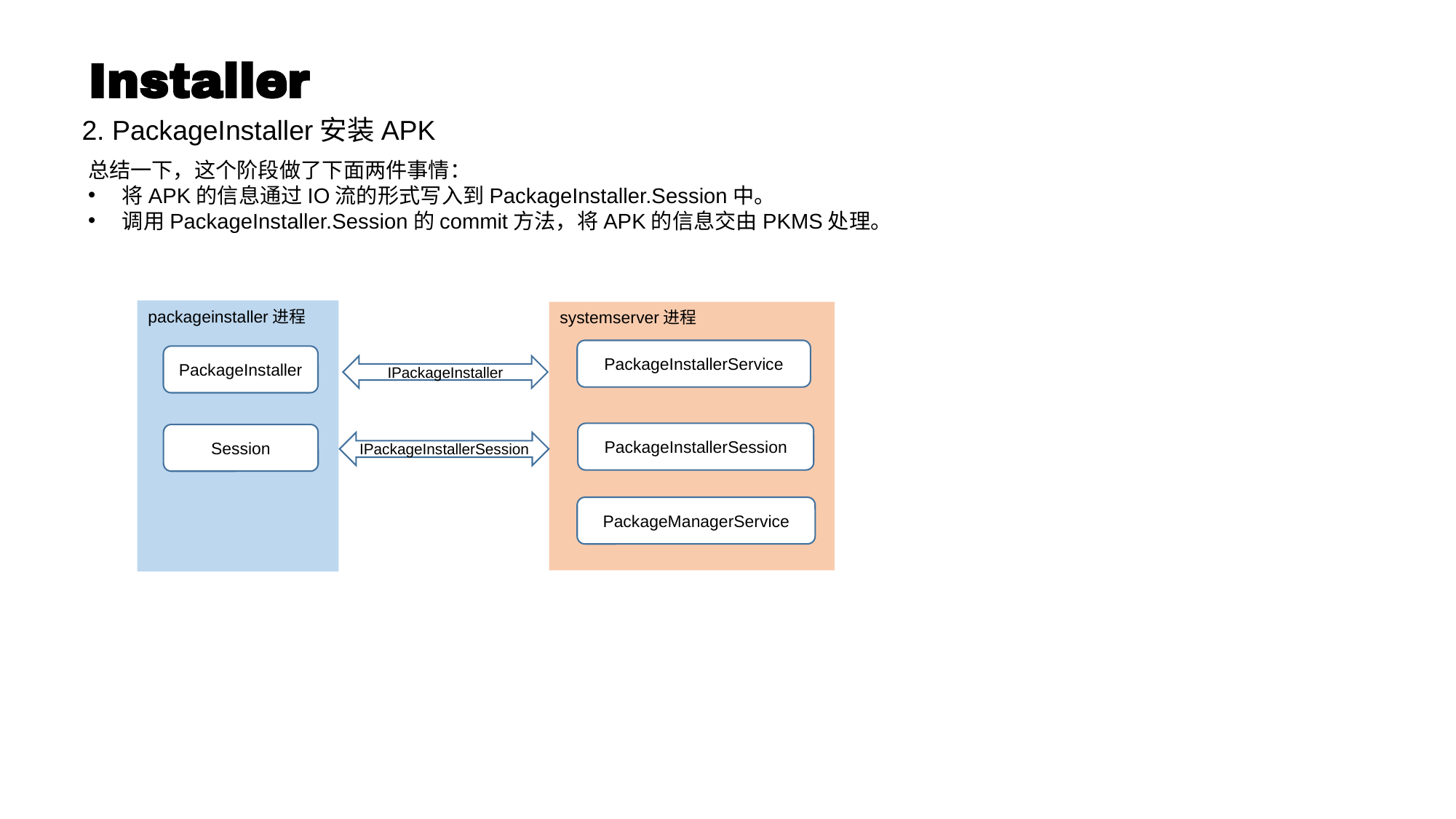

# Installer
2. PackageInstaller安装APK
总结一下，这个阶段做了下面两件事情：
将APK的信息通过IO流的形式写入到PackageInstaller.Session中。
调用PackageInstaller.Session的commit方法，将APK的信息交由PKMS处理。
packageinstaller进程
systemserver进程
PackageInstallerSession
Session
PackageInstallerService
PackageInstaller
IPackageInstaller
IPackageInstallerSession
PackageManagerService